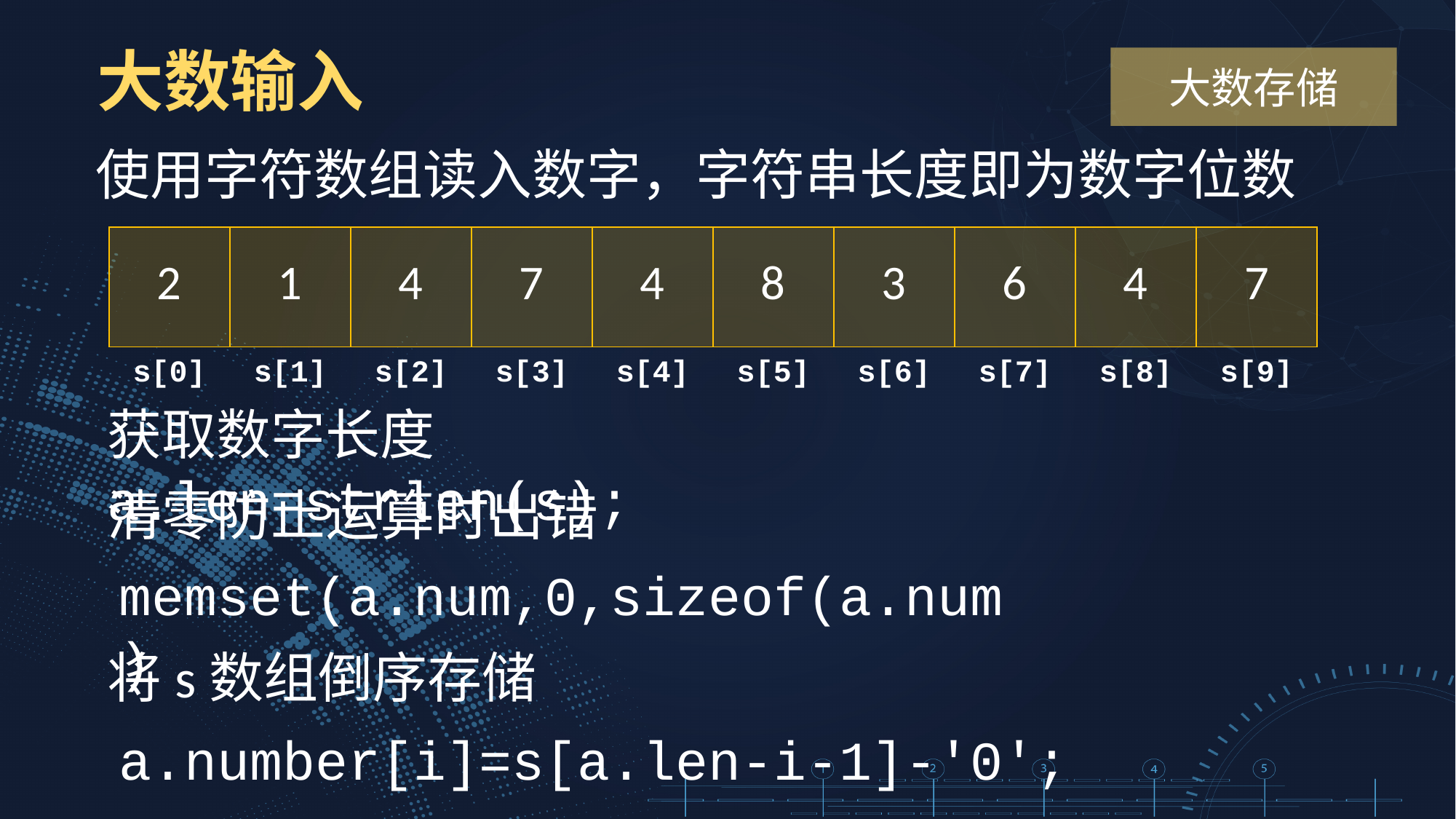

大数输入
大数存储
使用字符数组读入数字，字符串长度即为数字位数
| 2 | 1 | 4 | 7 | 4 | 8 | 3 | 6 | 4 | 7 |
| --- | --- | --- | --- | --- | --- | --- | --- | --- | --- |
| s[0] | s[1] | s[2] | s[3] | s[4] | s[5] | s[6] | s[7] | s[8] | s[9] |
| --- | --- | --- | --- | --- | --- | --- | --- | --- | --- |
获取数字长度a.len=strlen(s);
清零防止运算时出错
memset(a.num,0,sizeof(a.num)
将s数组倒序存储
a.number[i]=s[a.len-i-1]-'0';